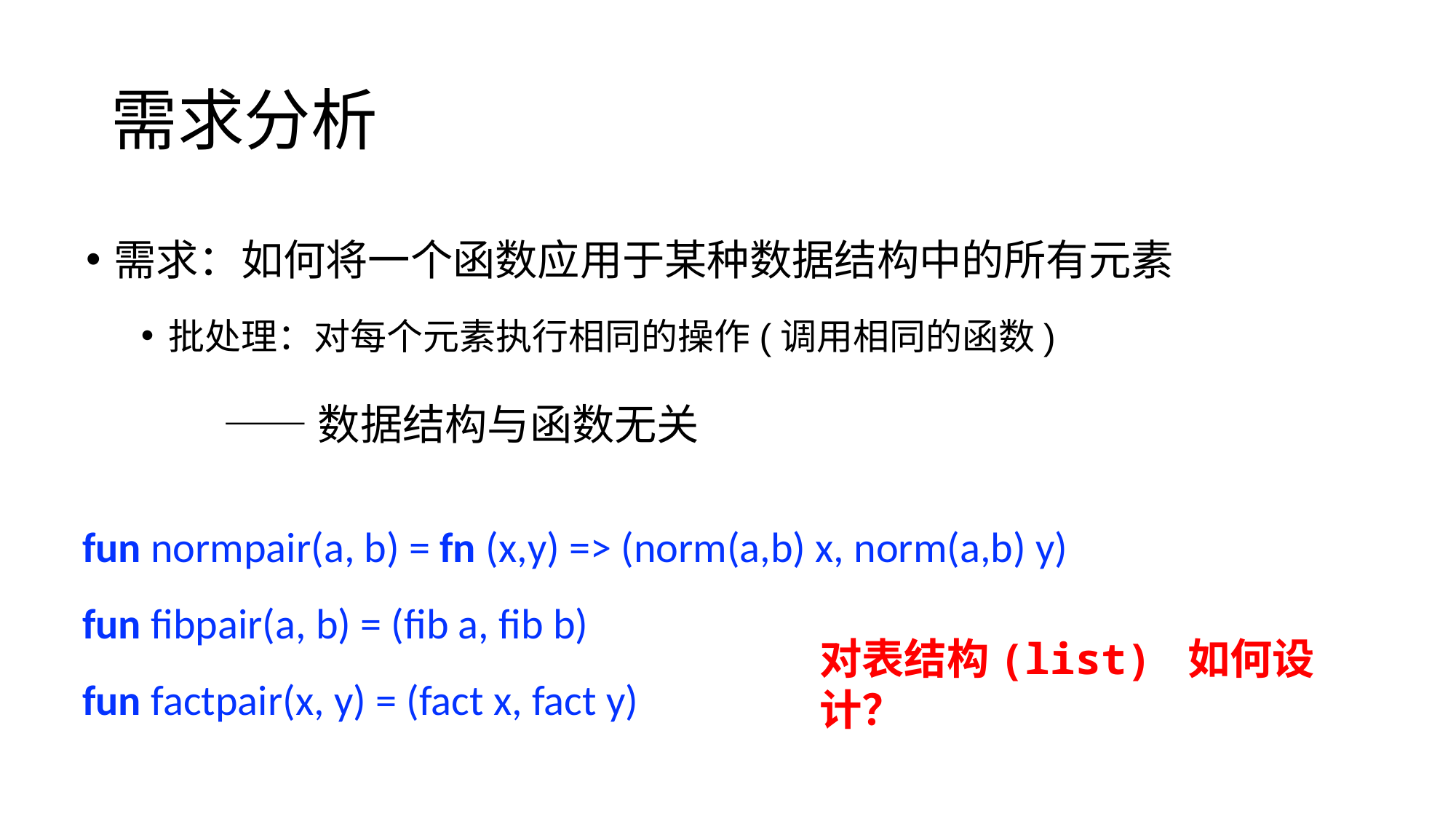

# 需求分析
需求：如何将一个函数应用于某种数据结构中的所有元素
批处理：对每个元素执行相同的操作(调用相同的函数)
		——数据结构与函数无关
fun normpair(a, b) = fn (x,y) => (norm(a,b) x, norm(a,b) y)
fun fibpair(a, b) = (fib a, fib b)
fun factpair(x, y) = (fact x, fact y)
对表结构(list) 如何设计？